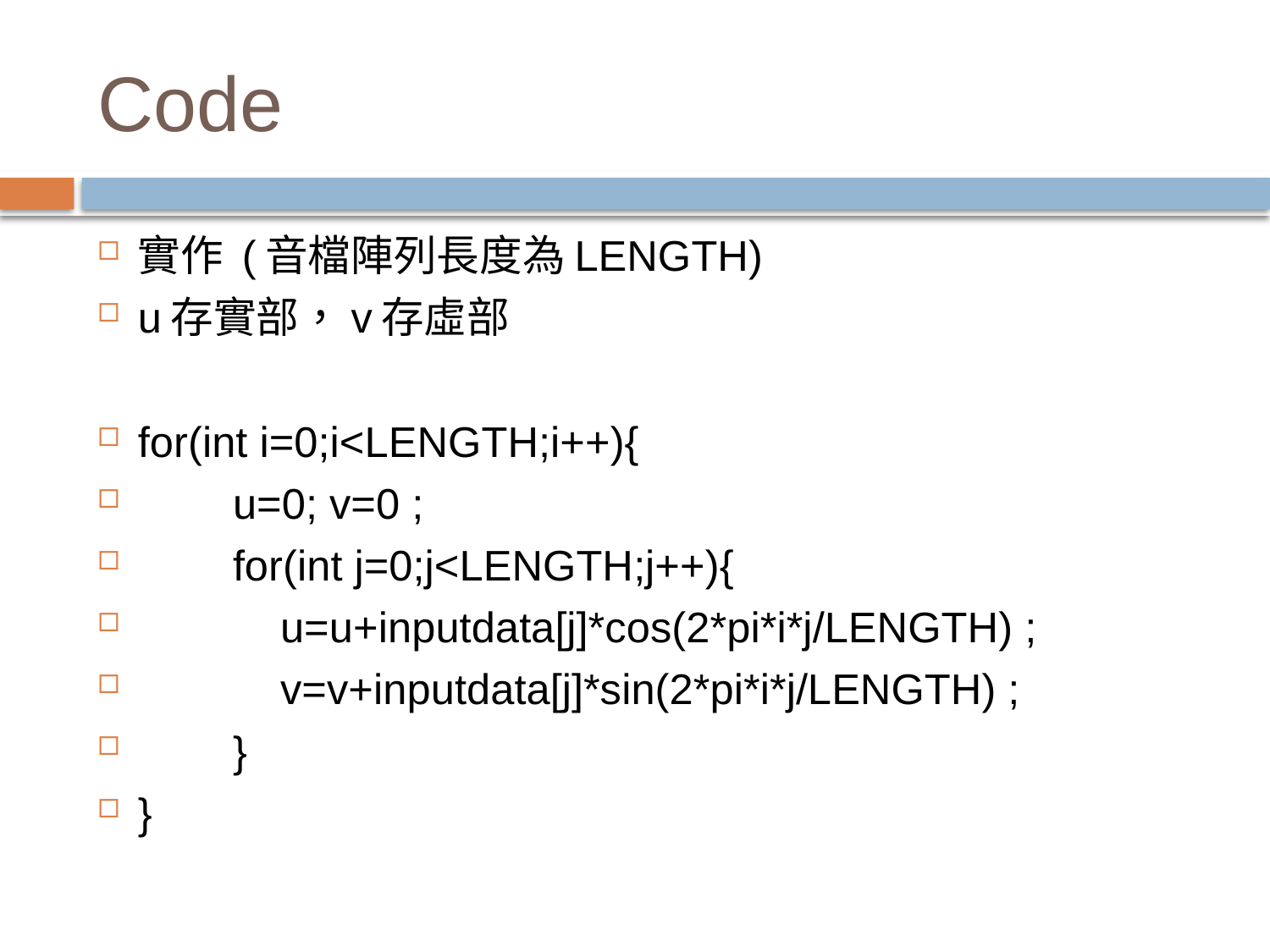

# Code
實作 (音檔陣列長度為LENGTH)
u存實部，v存虛部

for(int i=0;i<LENGTH;i++){
        u=0; v=0 ;
        for(int j=0;j<LENGTH;j++){
            u=u+inputdata[j]*cos(2*pi*i*j/LENGTH) ;
            v=v+inputdata[j]*sin(2*pi*i*j/LENGTH) ;
        }
}